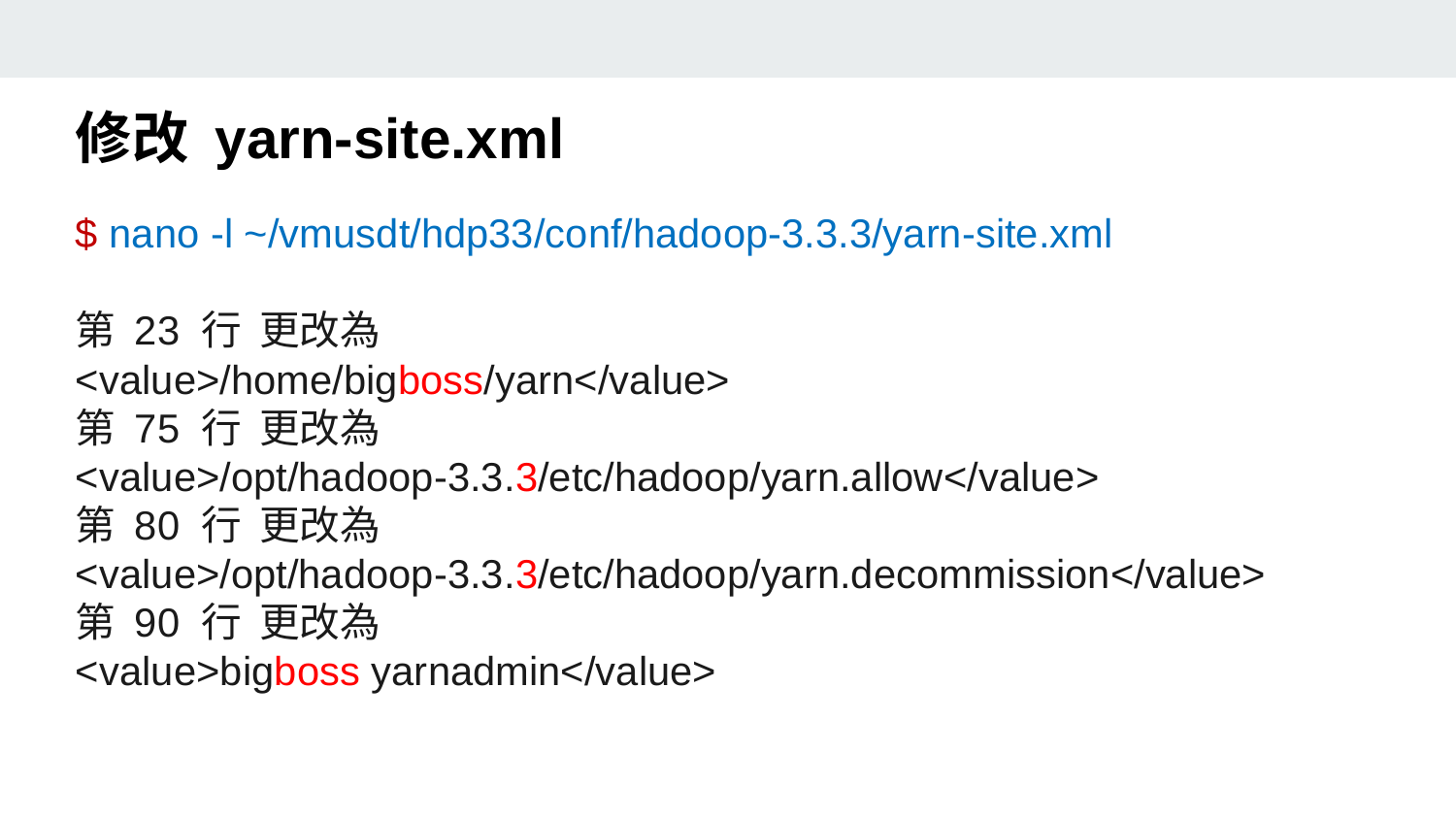

修改 yarn-site.xml
$ nano -l ~/vmusdt/hdp33/conf/hadoop-3.3.3/yarn-site.xml

第 23 行  更改為
<value>/home/bigboss/yarn</value>
第 75 行  更改為
<value>/opt/hadoop-3.3.3/etc/hadoop/yarn.allow</value>
第 80 行  更改為
<value>/opt/hadoop-3.3.3/etc/hadoop/yarn.decommission</value>
第 90 行  更改為
<value>bigboss yarnadmin</value>